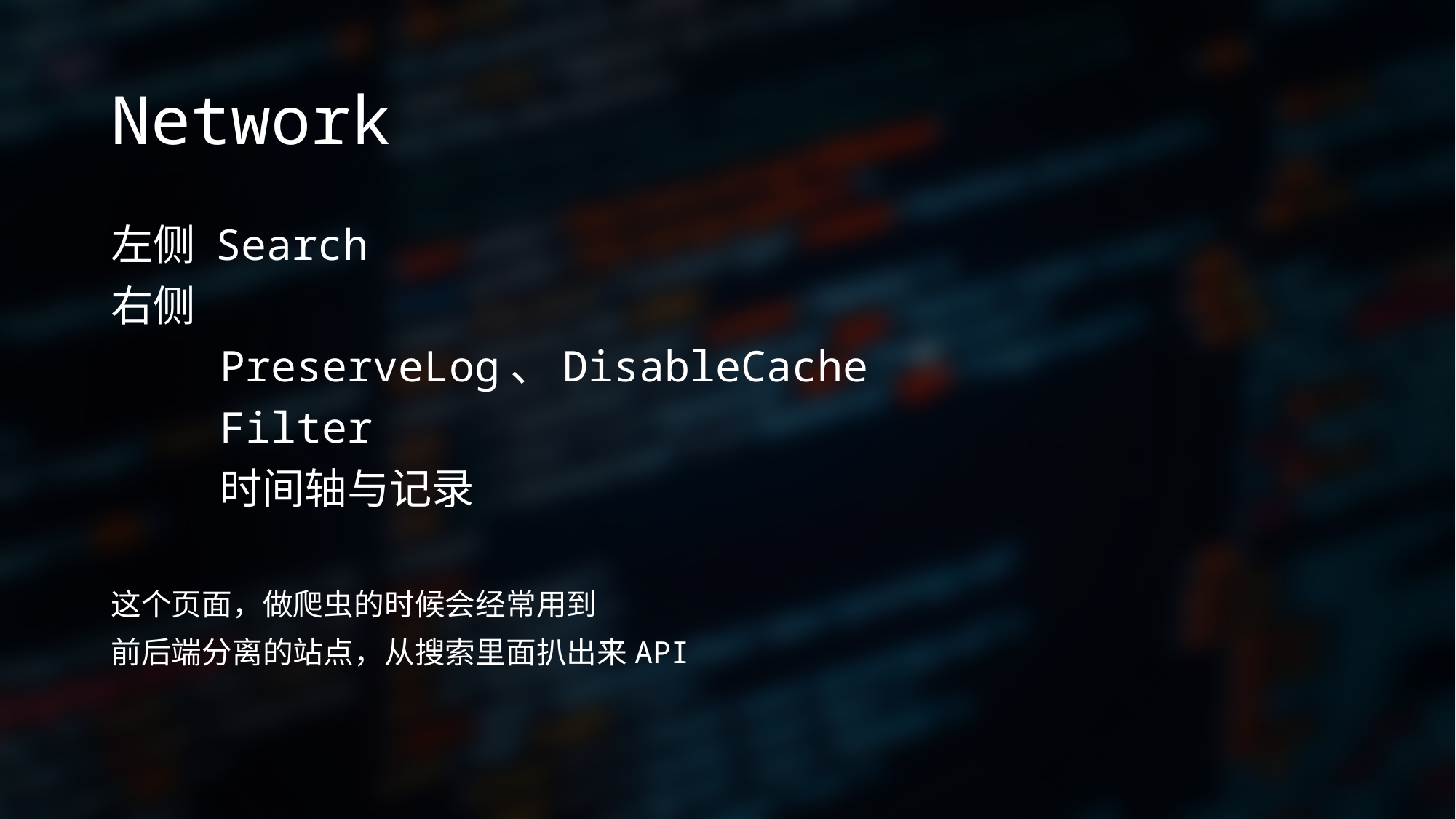

# Network
左侧 Search
右侧
	PreserveLog、DisableCache
	Filter
	时间轴与记录

这个页面，做爬虫的时候会经常用到
前后端分离的站点，从搜索里面扒出来API